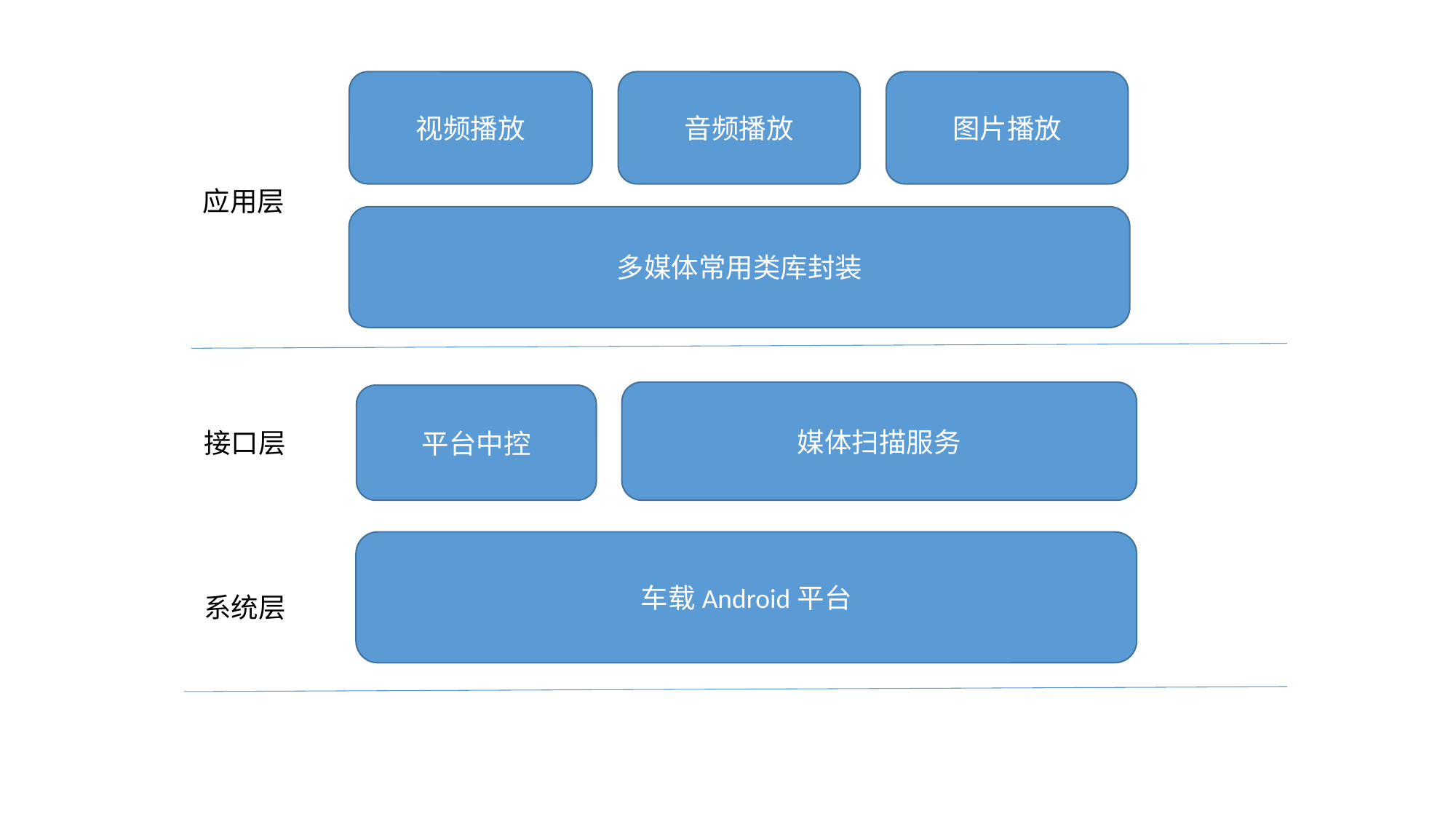

图片播放
视频播放
音频播放
应用层
多媒体常用类库封装
媒体扫描服务
平台中控
接口层
车载Android平台
系统层